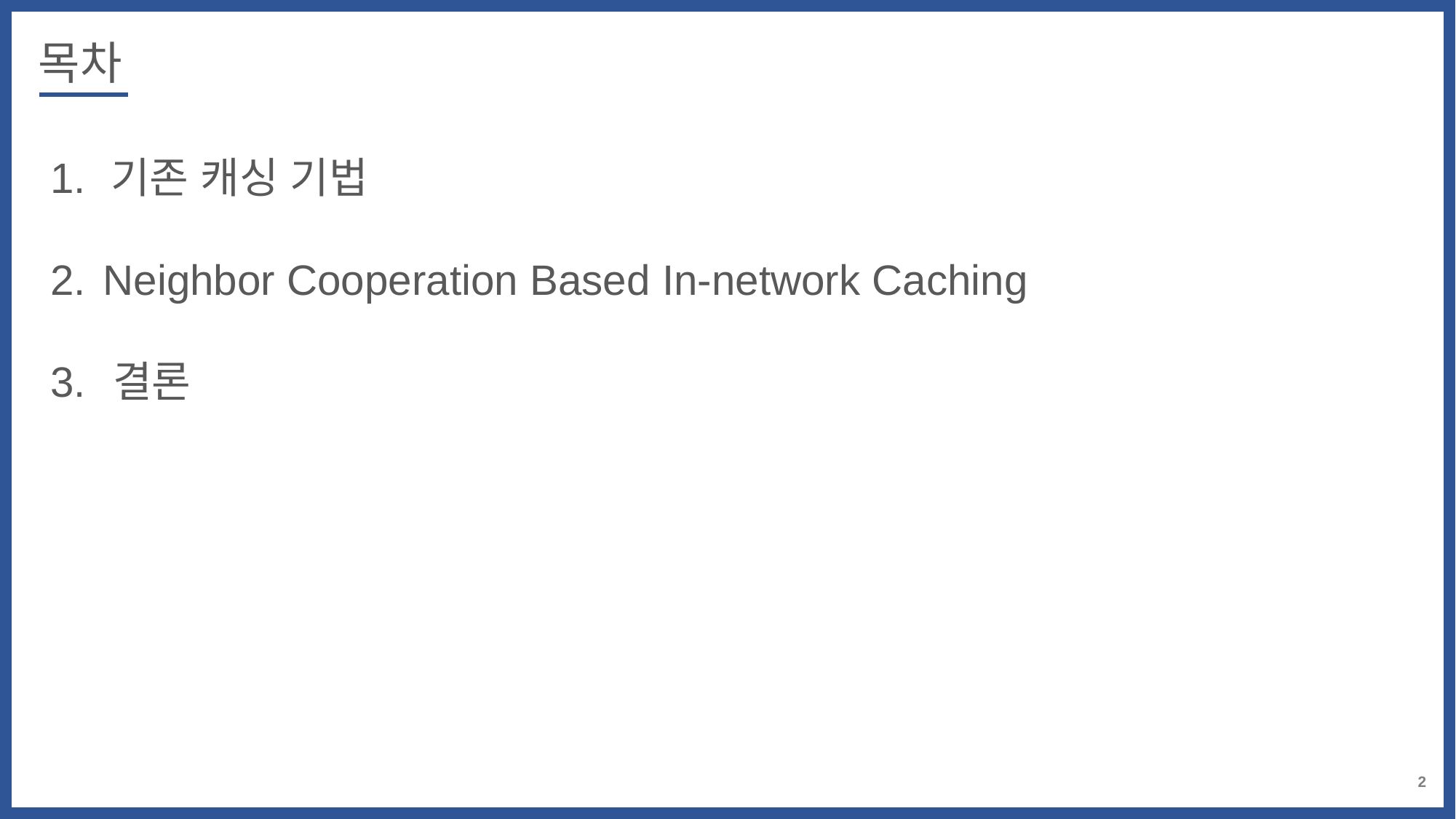

목차
 기존 캐싱 기법
 Neighbor Cooperation Based In-network Caching
 결론
2